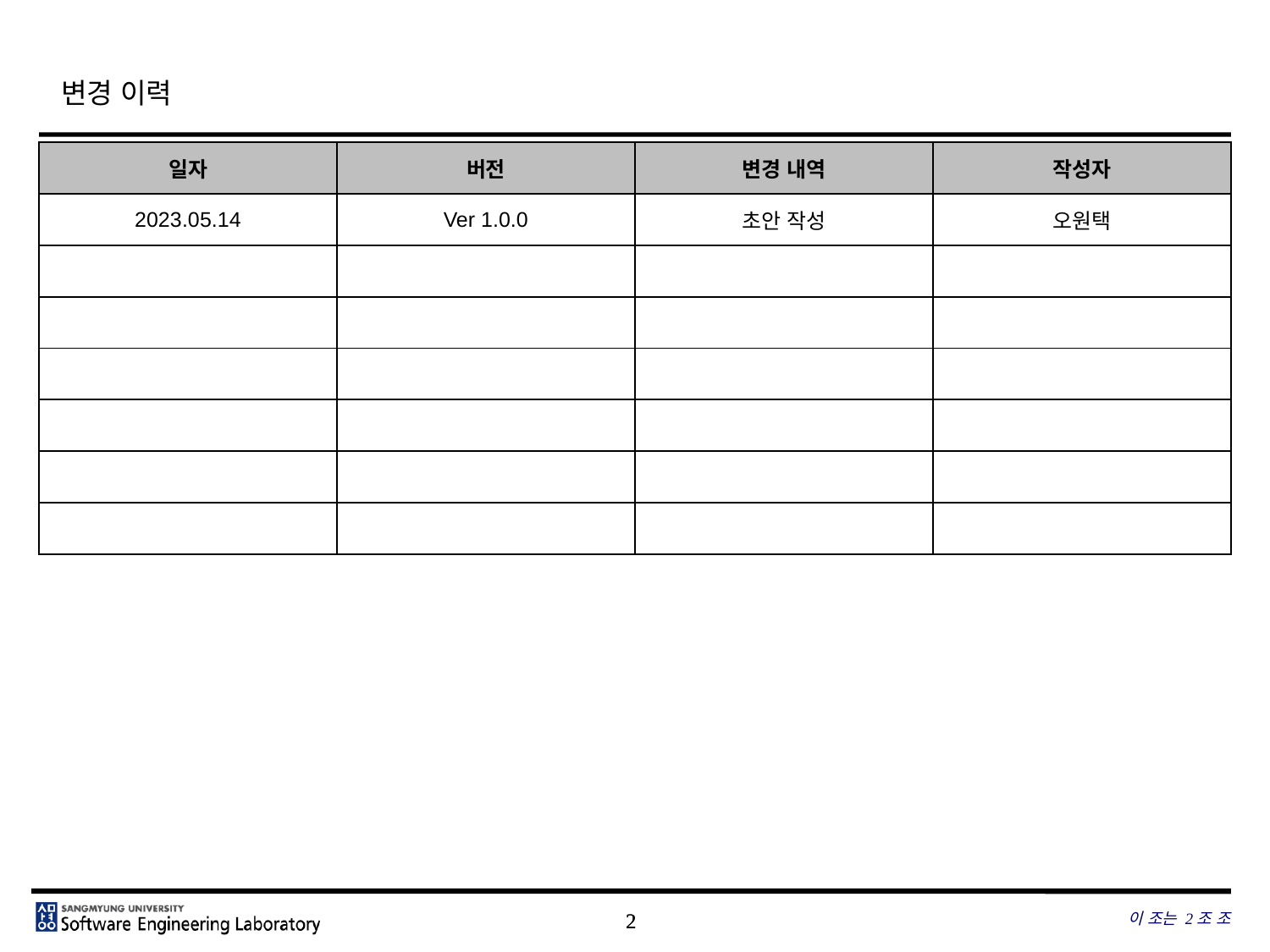

# 변경 이력
| 일자 | 버전 | 변경 내역 | 작성자 |
| --- | --- | --- | --- |
| 2023.05.14 | Ver 1.0.0 | 초안 작성 | 오원택 |
|  |  |  |  |
|  |  |  |  |
|  |  |  |  |
|  |  |  |  |
|  |  |  |  |
|  |  |  |  |
이 조는 2조 조